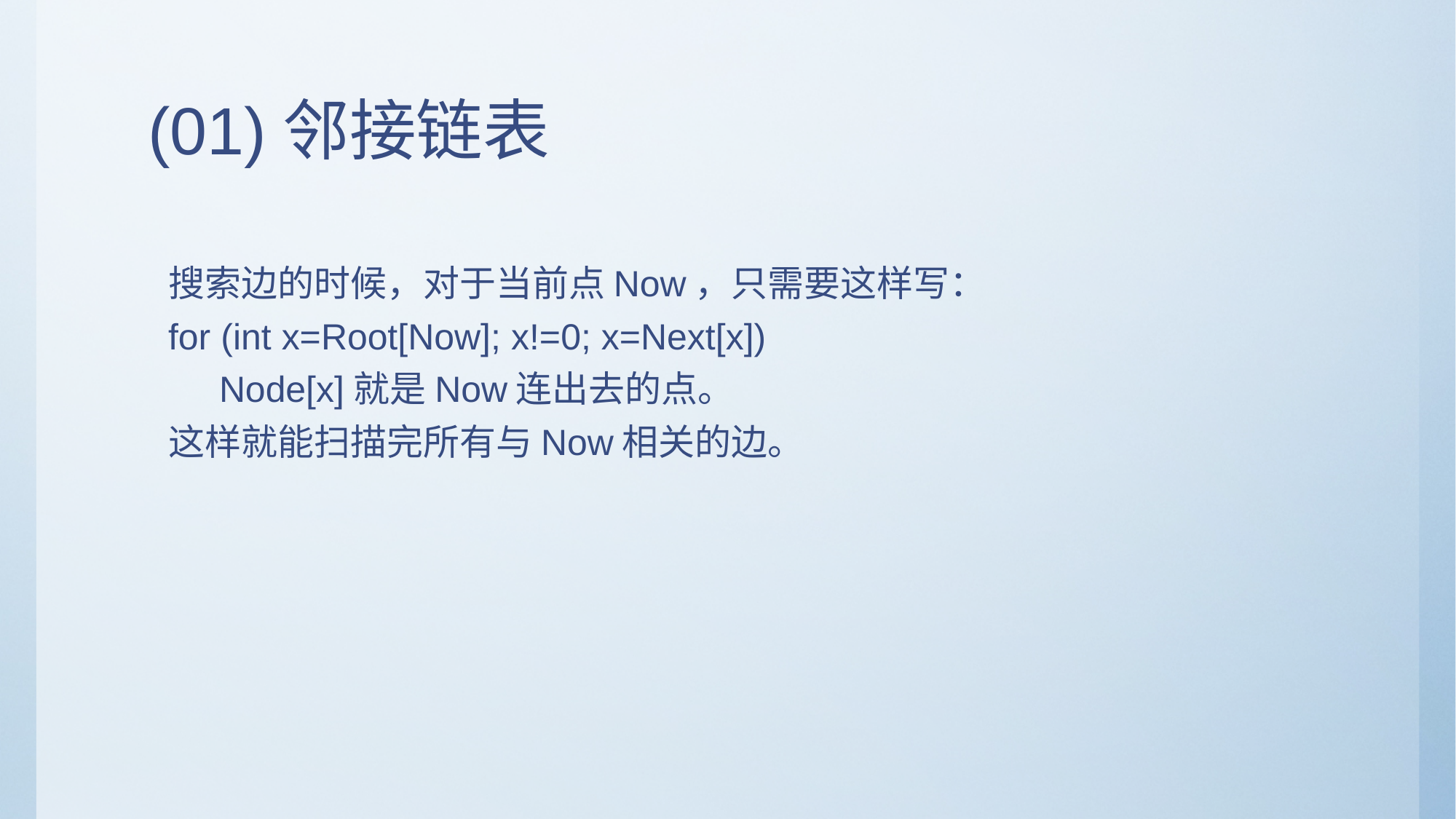

# (01)邻接链表
搜索边的时候，对于当前点Now，只需要这样写：
for (int x=Root[Now]; x!=0; x=Next[x])
     Node[x]就是Now连出去的点。
这样就能扫描完所有与Now相关的边。